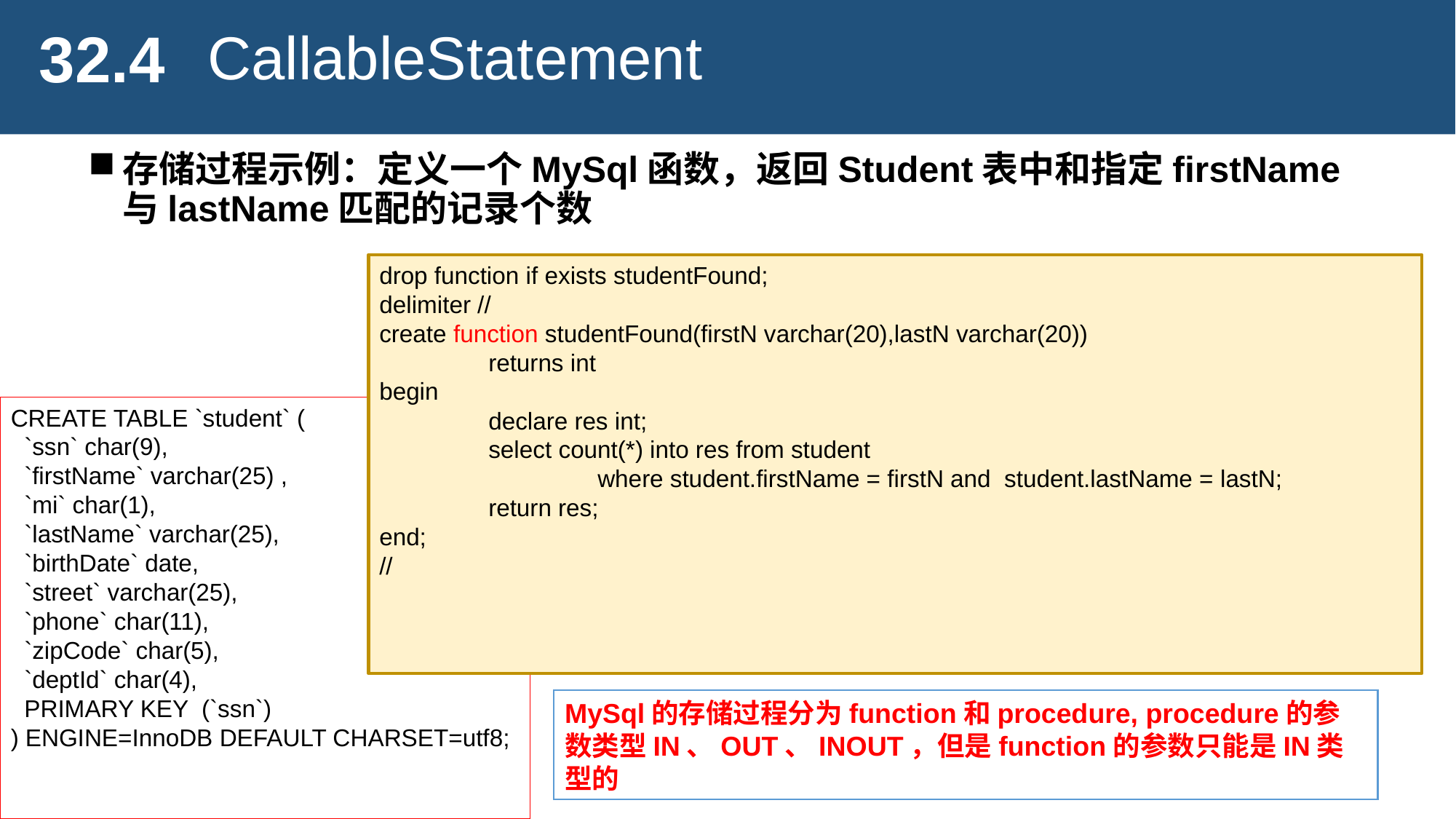

32.4
CallableStatement
存储过程示例：定义一个MySql函数，返回Student表中和指定firstName与lastName匹配的记录个数

drop function if exists studentFound;
delimiter //
create function studentFound(firstN varchar(20),lastN varchar(20))
	returns int
begin
	declare res int;
	select count(*) into res from student
		where student.firstName = firstN and  student.lastName = lastN;
	return res;
end;
//
CREATE TABLE `student` (
  `ssn` char(9),
  `firstName` varchar(25) ,
  `mi` char(1),
  `lastName` varchar(25),
  `birthDate` date,
  `street` varchar(25),
  `phone` char(11),
  `zipCode` char(5),
  `deptId` char(4),
  PRIMARY KEY  (`ssn`)
) ENGINE=InnoDB DEFAULT CHARSET=utf8;
MySql的存储过程分为function和procedure, procedure的参数类型IN、OUT、INOUT，但是function的参数只能是IN类型的